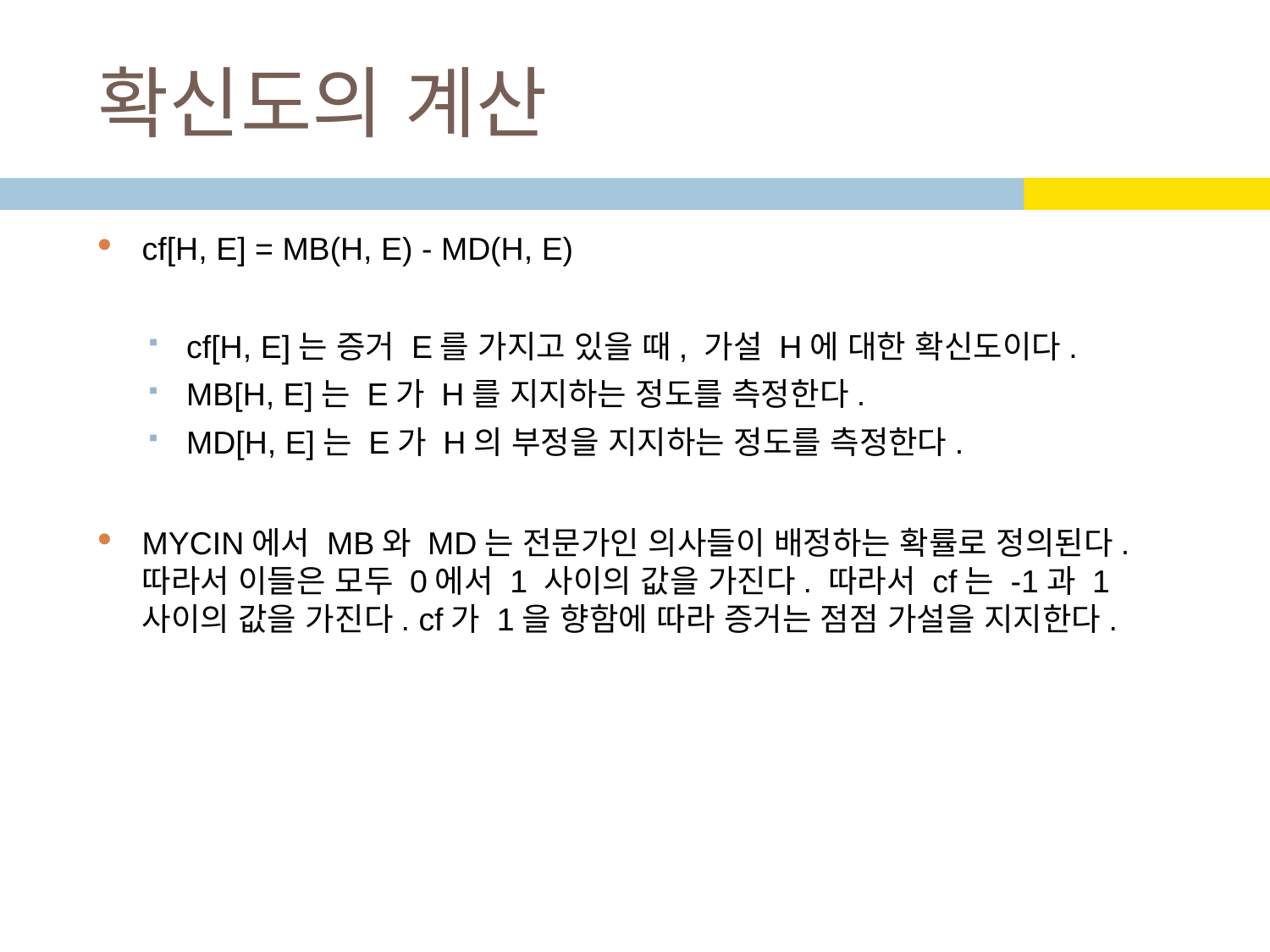

# 확신도의 계산
cf[H, E] = MB(H, E) - MD(H, E)

cf[H, E]는 증거 E를 가지고 있을 때, 가설 H에 대한 확신도이다.
MB[H, E]는 E가 H를 지지하는 정도를 측정한다.
MD[H, E]는 E가 H의 부정을 지지하는 정도를 측정한다.

MYCIN에서 MB와 MD는 전문가인 의사들이 배정하는 확률로 정의된다. 따라서 이들은 모두 0에서 1 사이의 값을 가진다. 따라서 cf는 -1과 1 사이의 값을 가진다. cf가 1을 향함에 따라 증거는 점점 가설을 지지한다.